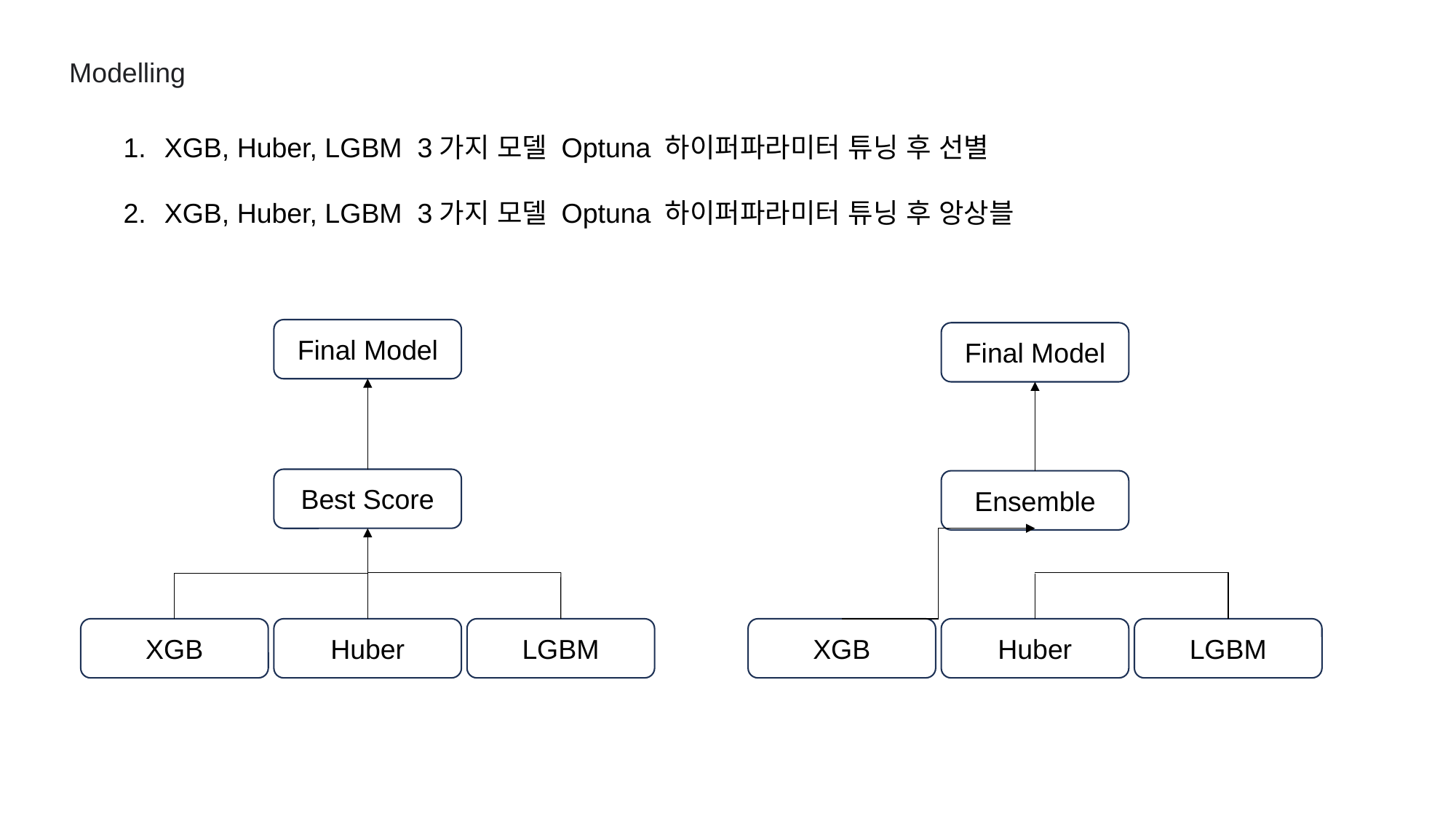

Modelling
XGB, Huber, LGBM  3가지 모델 Optuna 하이퍼파라미터 튜닝 후 선별

XGB, Huber, LGBM  3가지 모델 Optuna 하이퍼파라미터 튜닝 후 앙상블

Final Model
Final Model
Best Score
Ensemble
XGB
Huber
LGBM
XGB
Huber
LGBM